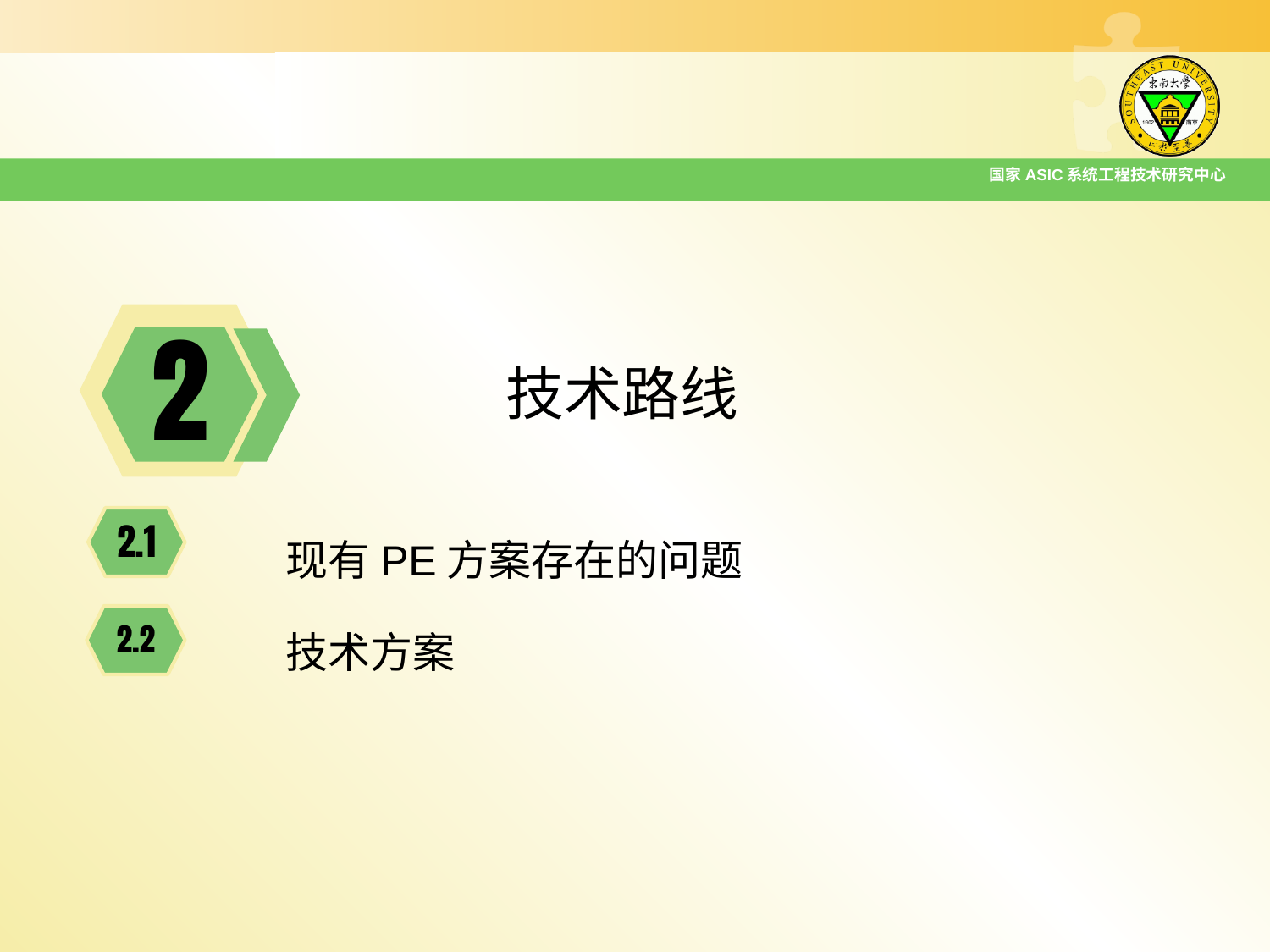

国家ASIC系统工程技术研究中心

2
2.1
2.2

技术路线
现有PE方案存在的问题
技术方案